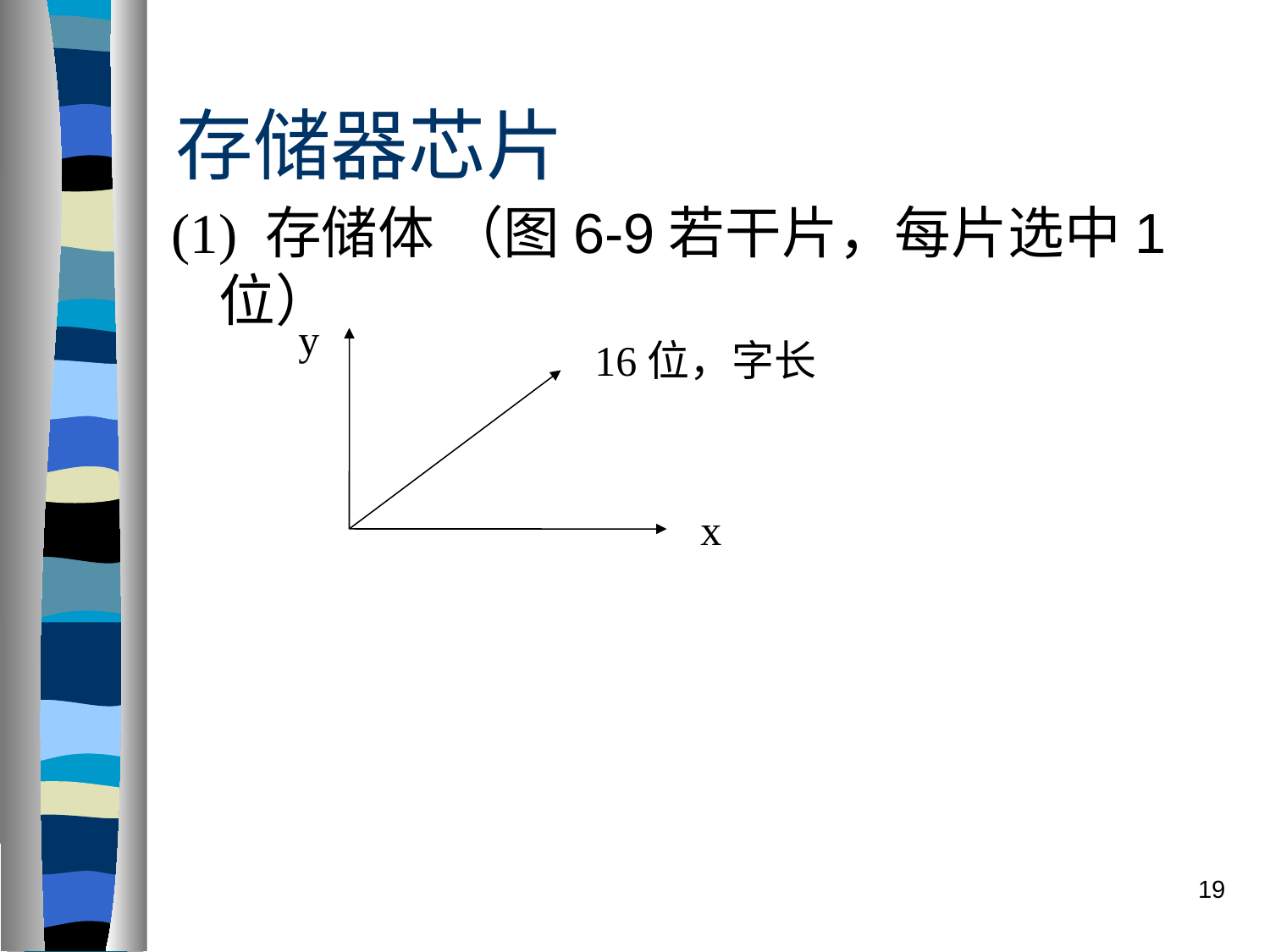

# 存储器芯片
(1) 存储体 （图6-9若干片，每片选中1位）

y

16位，字长

x

19